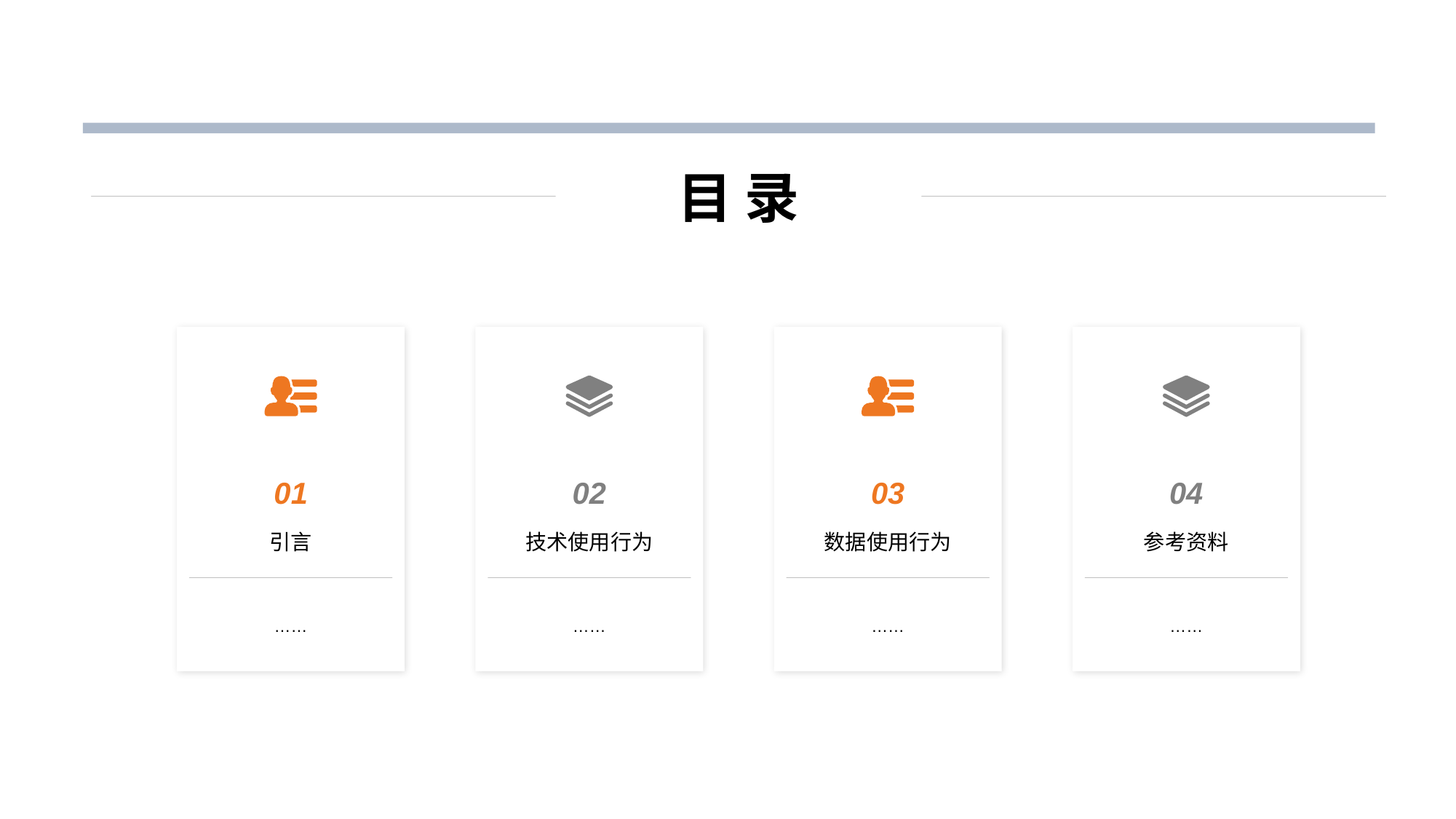

目 录

01
引言
……

02
技术使用行为
……

03
数据使用行为
……

04
参考资料
……
2